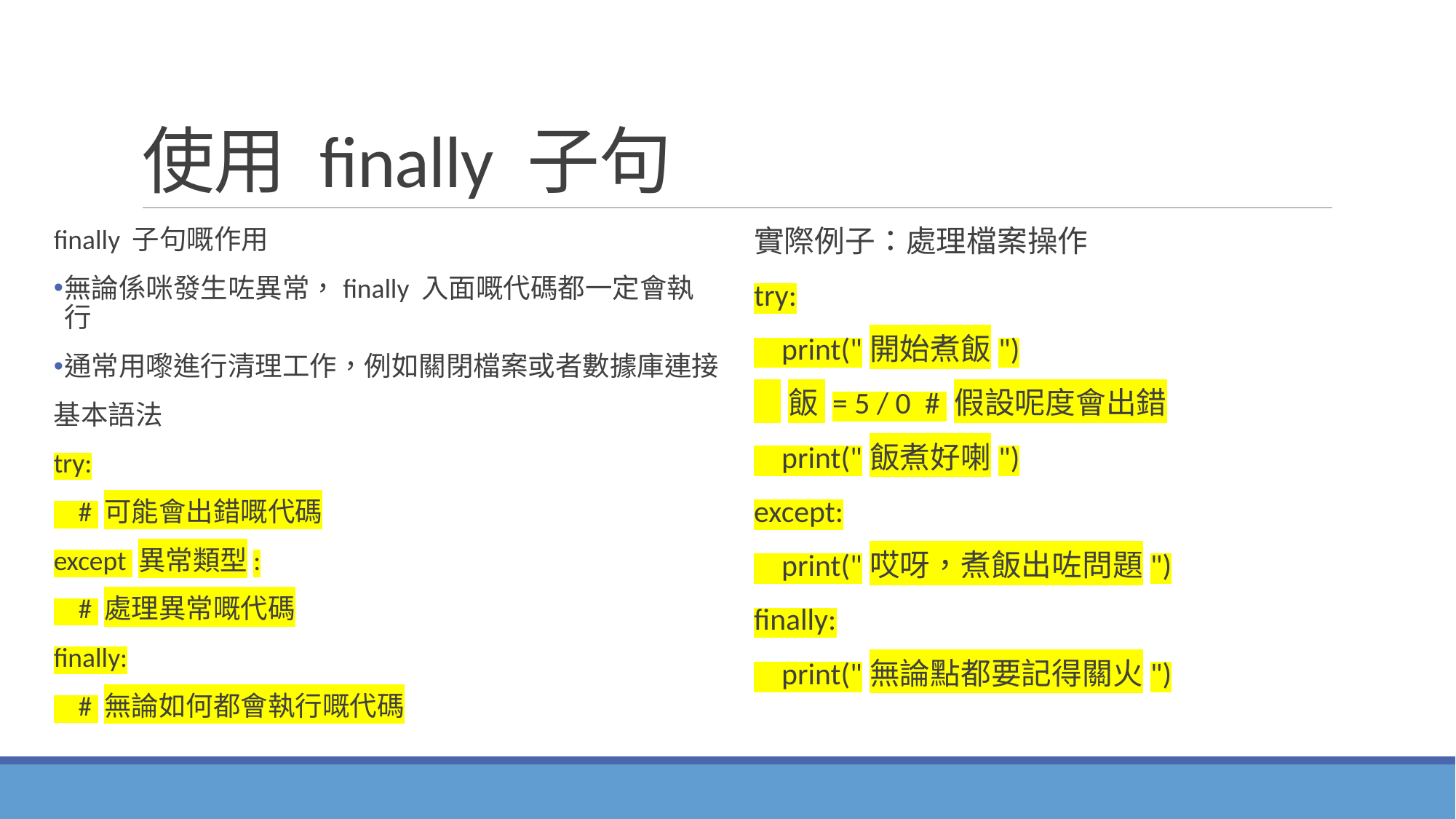

# 使用 finally 子句
finally 子句嘅作用
無論係咪發生咗異常，finally 入面嘅代碼都一定會執行
通常用嚟進行清理工作，例如關閉檔案或者數據庫連接
基本語法
try:
    # 可能會出錯嘅代碼
except 異常類型:
    # 處理異常嘅代碼
finally:
    # 無論如何都會執行嘅代碼
實際例子：處理檔案操作
try:
    print("開始煮飯")
    飯 = 5 / 0  # 假設呢度會出錯
    print("飯煮好喇")
except:
    print("哎呀，煮飯出咗問題")
finally:
    print("無論點都要記得關火")